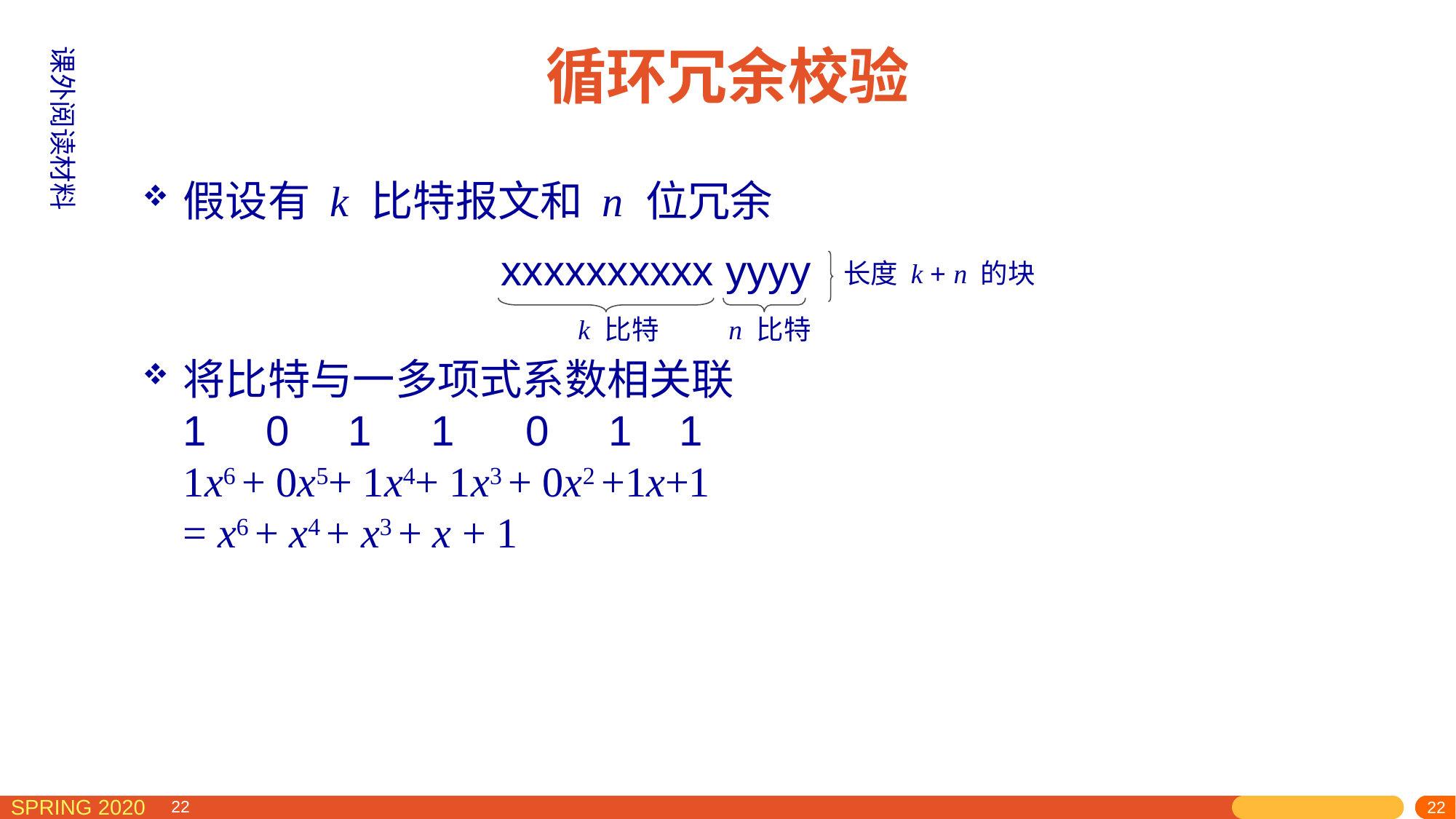

# 循环冗余校验
课外阅读材料
假设有 k 比特报文和 n 位冗余

将比特与一多项式系数相关联
1     0     1     1      0     1    1
1x6 + 0x5+ 1x4+ 1x3 + 0x2 +1x+1
= x6 + x4 + x3 + x + 1

xxxxxxxxxx yyyy

长度 k + n 的块

k 比特
n 比特